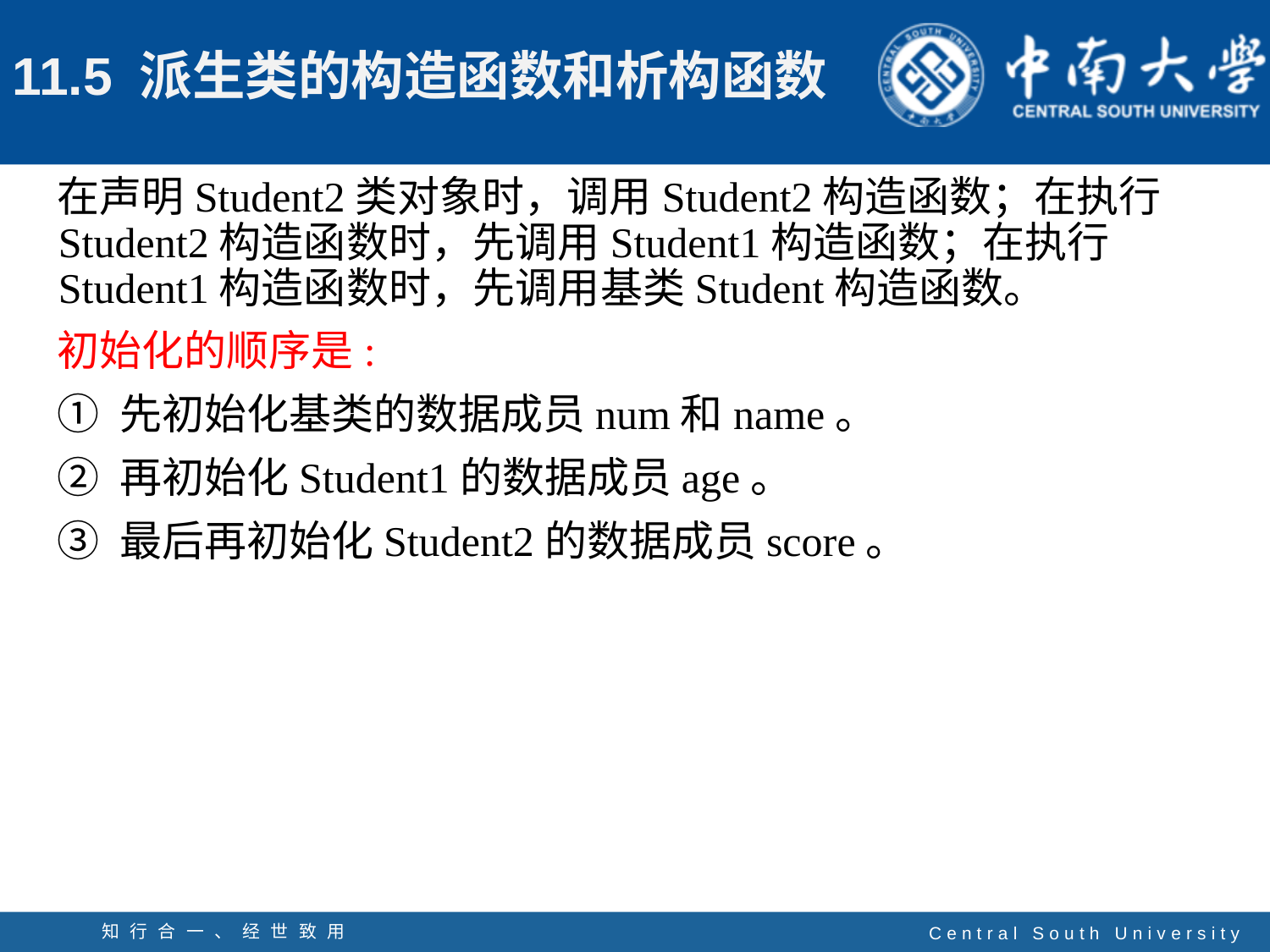

在声明Student2类对象时，调用Student2构造函数；在执行Student2构造函数时，先调用Student1构造函数；在执行Student1构造函数时，先调用基类Student构造函数。
初始化的顺序是:
① 先初始化基类的数据成员num和name。
② 再初始化Student1的数据成员age。
③ 最后再初始化Student2的数据成员score。

知行合一、经世致用
自强不息 厚德载物
Central South University